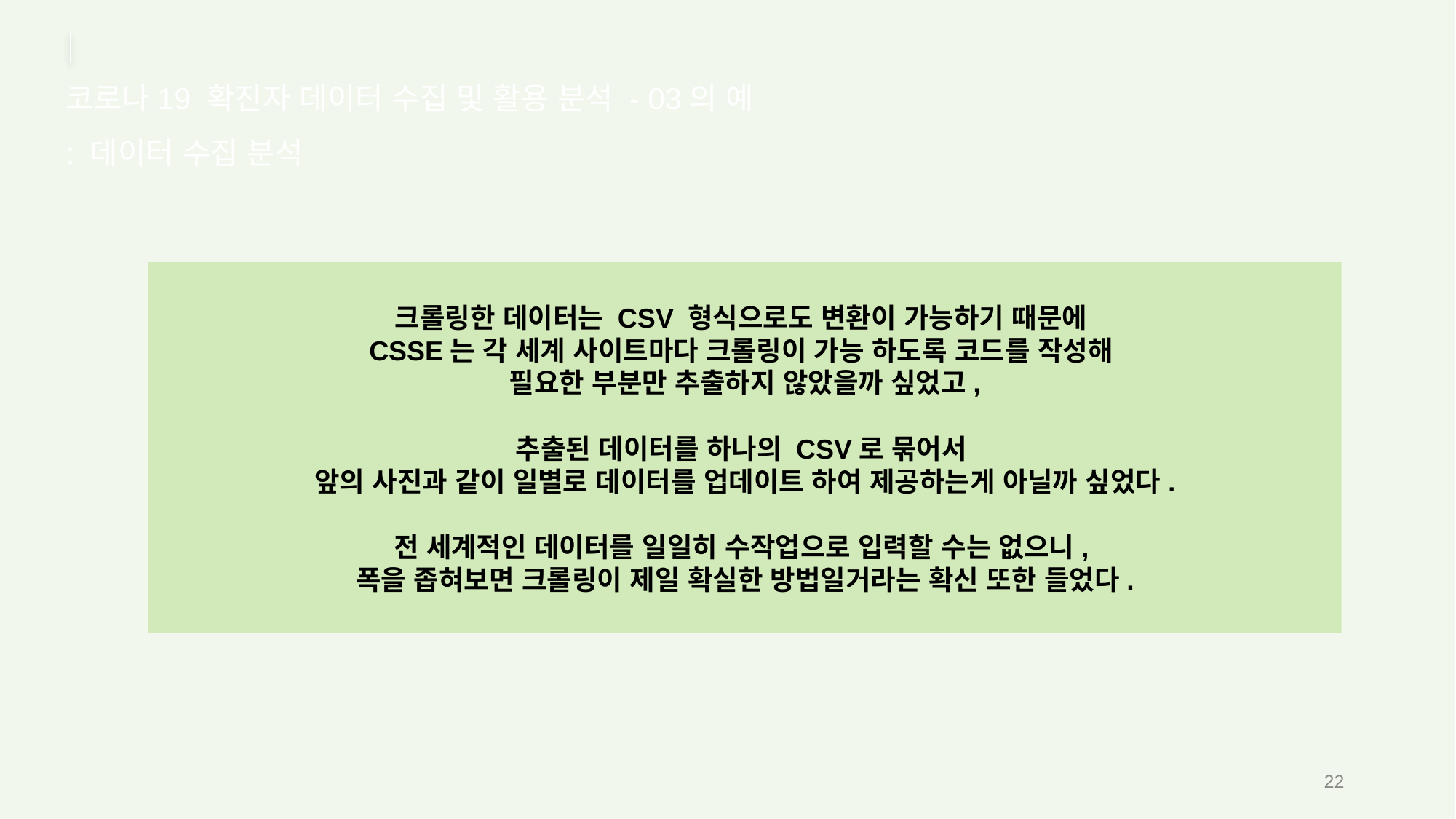

코로나19 확진자 데이터 수집 및 활용 분석 - 03의 예
: 데이터 수집 분석

크롤링한 데이터는 CSV 형식으로도 변환이 가능하기 때문에
CSSE는 각 세계 사이트마다 크롤링이 가능 하도록 코드를 작성해
필요한 부분만 추출하지 않았을까 싶었고,

추출된 데이터를 하나의 CSV로 묶어서
앞의 사진과 같이 일별로 데이터를 업데이트 하여 제공하는게 아닐까 싶었다.

전 세계적인 데이터를 일일히 수작업으로 입력할 수는 없으니,
폭을 좁혀보면 크롤링이 제일 확실한 방법일거라는 확신 또한 들었다.

22